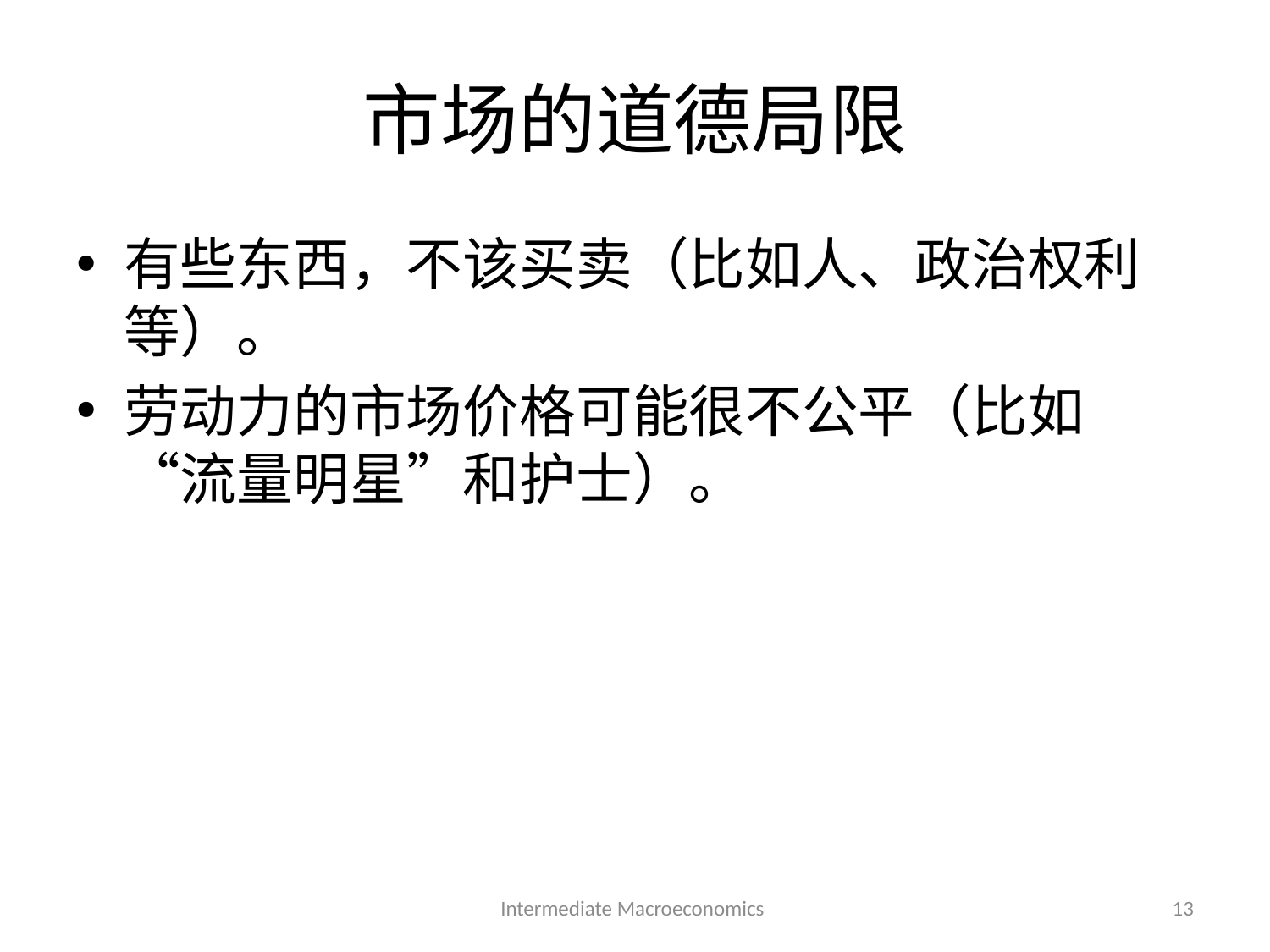

# 市场的道德局限
有些东西，不该买卖（比如人、政治权利等）。
劳动力的市场价格可能很不公平（比如“流量明星”和护士）。
Intermediate Macroeconomics
13